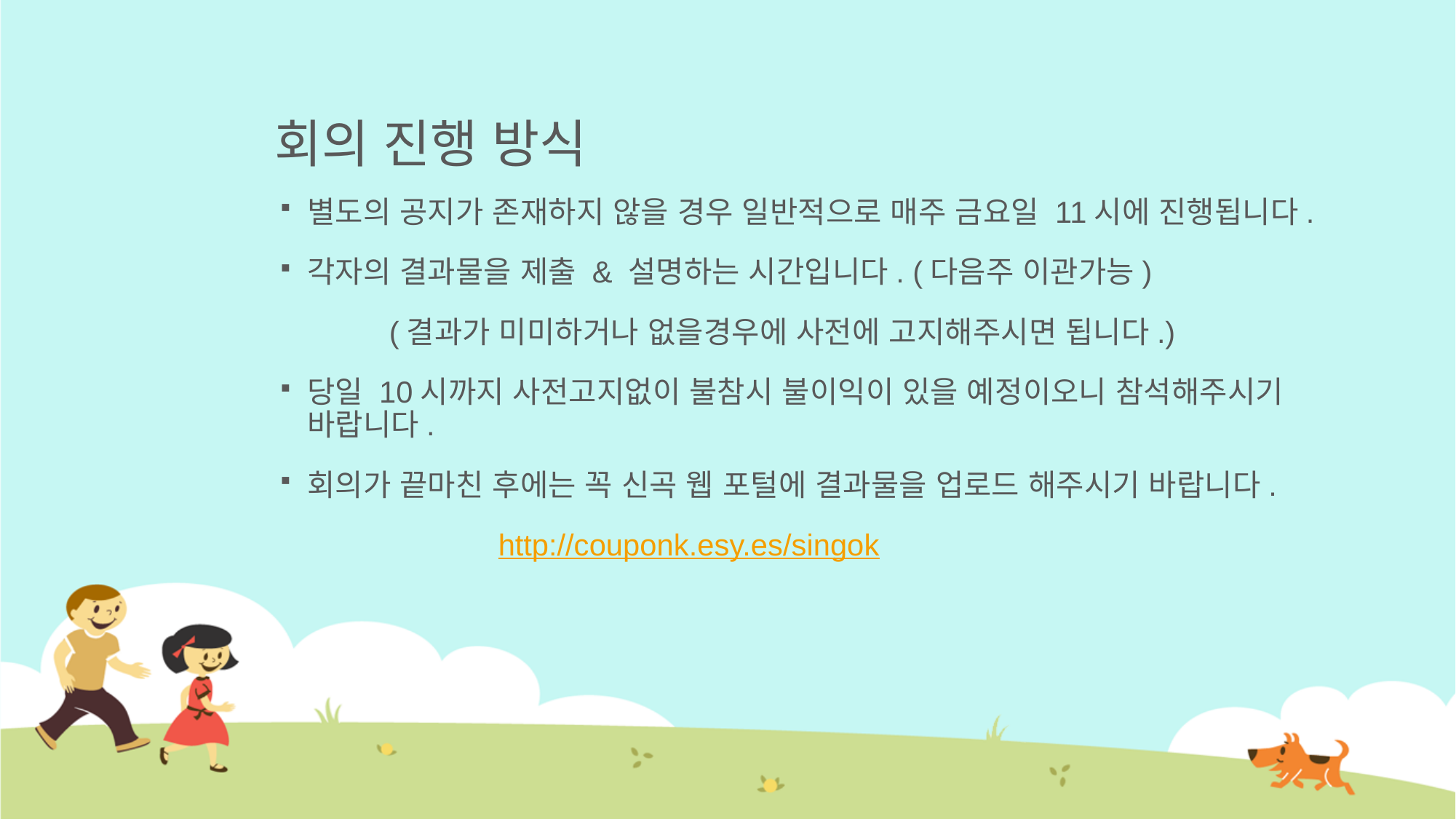

# 회의 진행 방식
별도의 공지가 존재하지 않을 경우 일반적으로 매주 금요일 11시에 진행됩니다.
각자의 결과물을 제출 & 설명하는 시간입니다. (다음주 이관가능)
	(결과가 미미하거나 없을경우에 사전에 고지해주시면 됩니다.)
당일 10시까지 사전고지없이 불참시 불이익이 있을 예정이오니 참석해주시기 바랍니다.
회의가 끝마친 후에는 꼭 신곡 웹 포털에 결과물을 업로드 해주시기 바랍니다.
		http://couponk.esy.es/singok